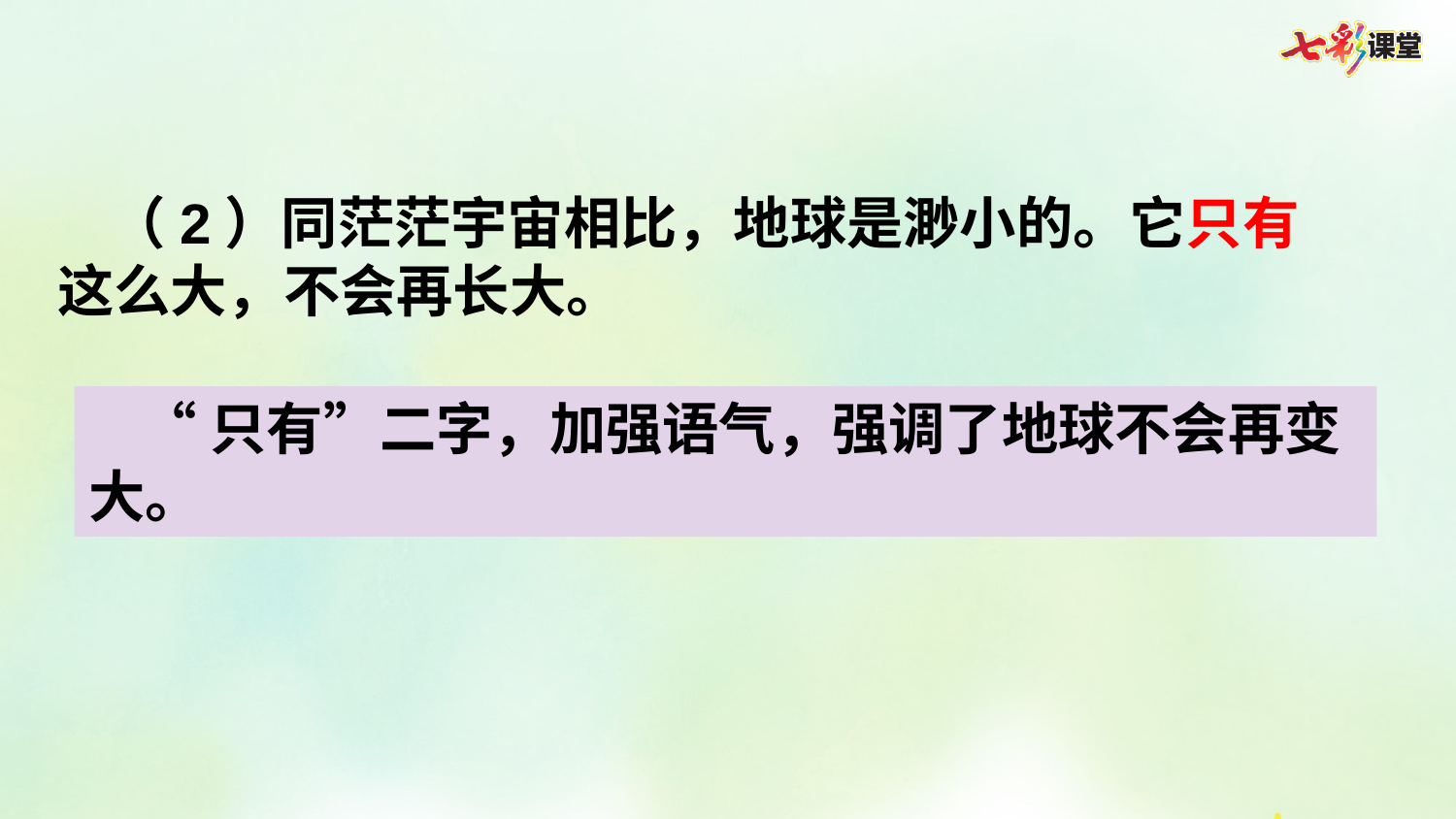

（2）同茫茫宇宙相比，地球是渺小的。它只有这么大，不会再长大。
    “只有”二字，加强语气，强调了地球不会再变大。